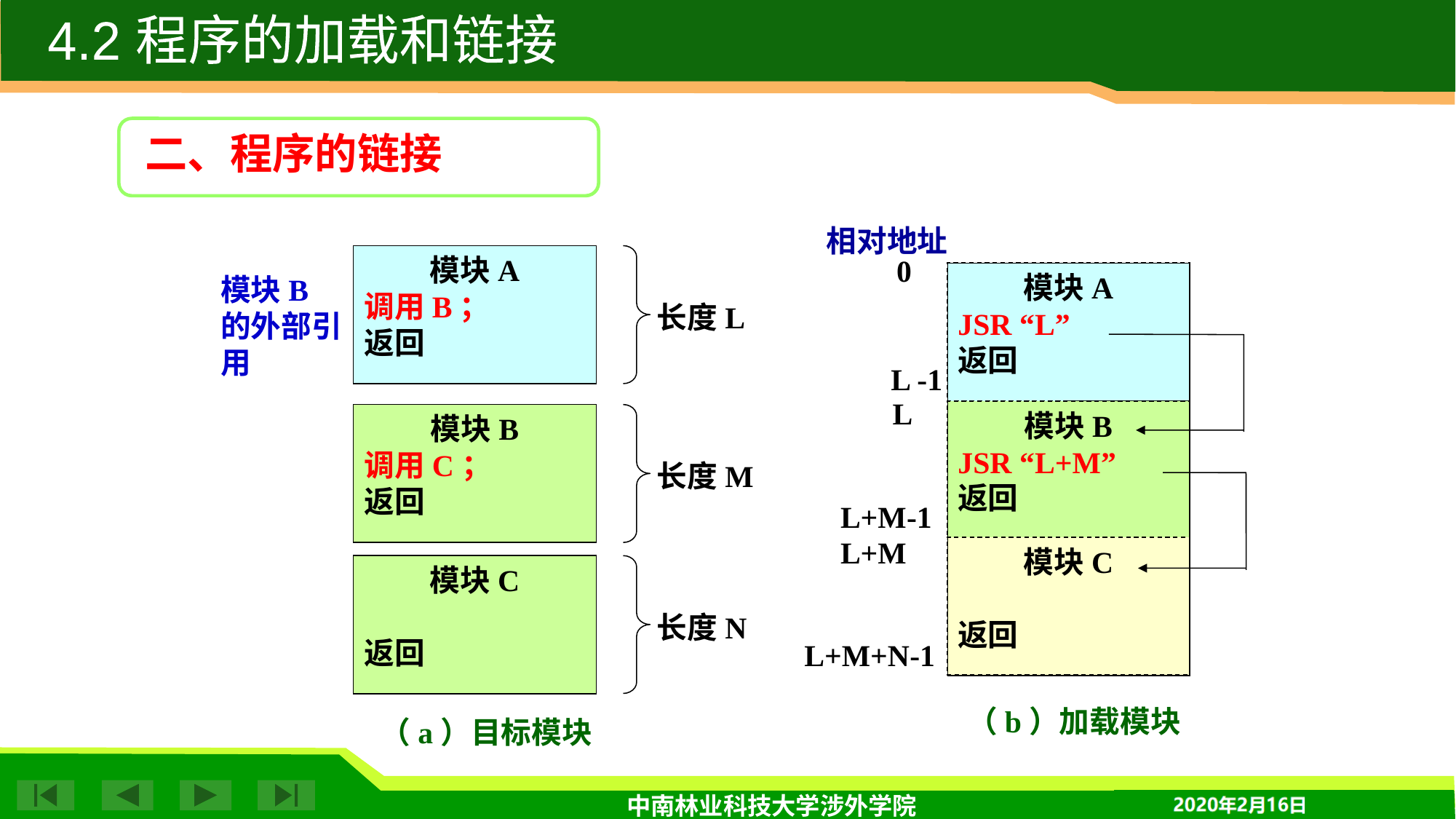

4.2 程序的加载和链接

二、程序的链接
相对地址
模块A
调用B；
返回

0
模块A
JSR “L”
返回

模块B的外部引用
长度L

L -1
L
模块B
JSR “L+M”
返回
模块B
调用C；
返回

长度M

L+M-1
L+M
模块C

返回
模块C

返回

长度N
L+M+N-1
（b）加载模块
（a）目标模块